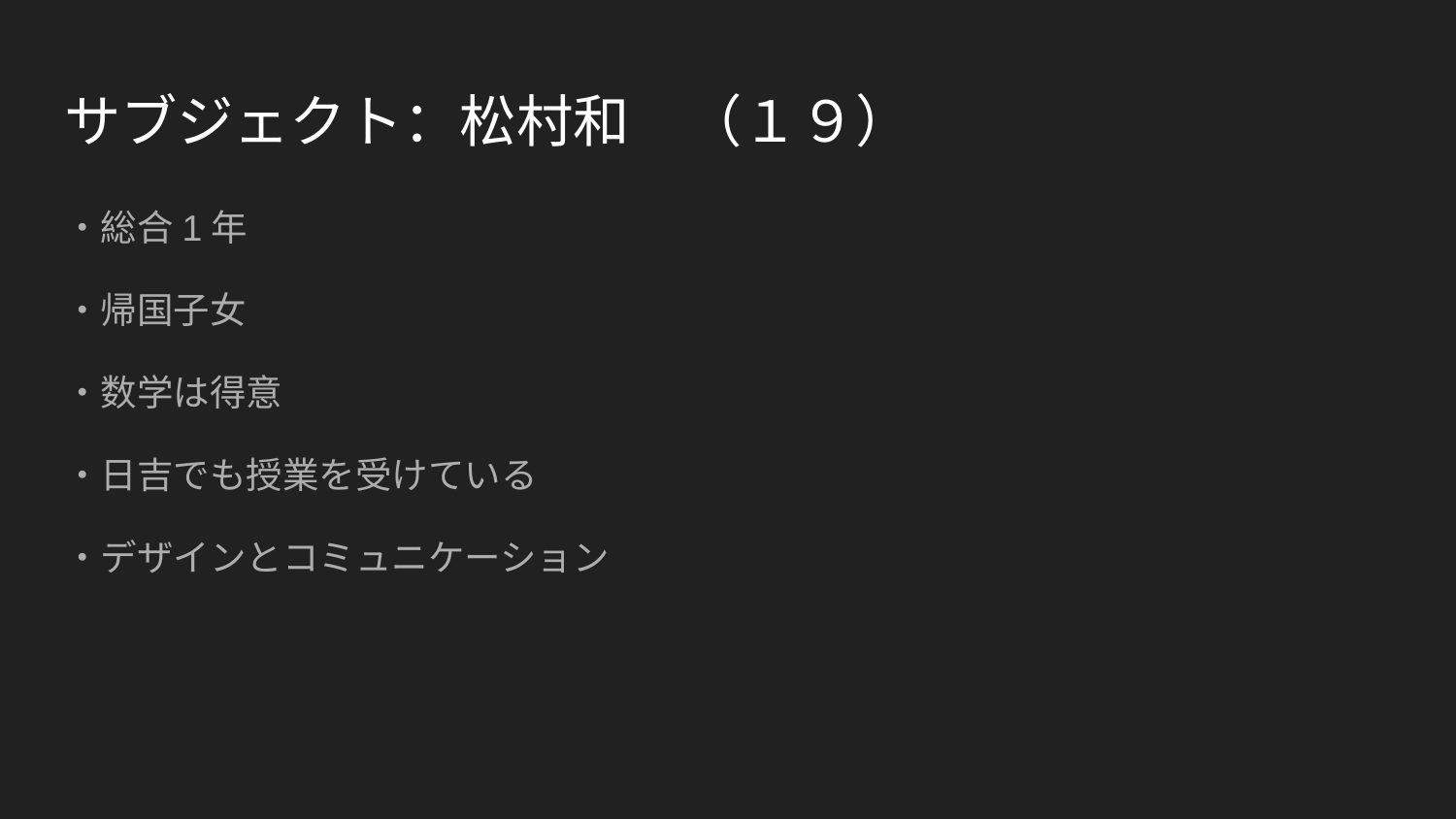

# サブジェクト：松村和　（１９）
・総合1年
・帰国子女
・数学は得意
・日吉でも授業を受けている
・デザインとコミュニケーション